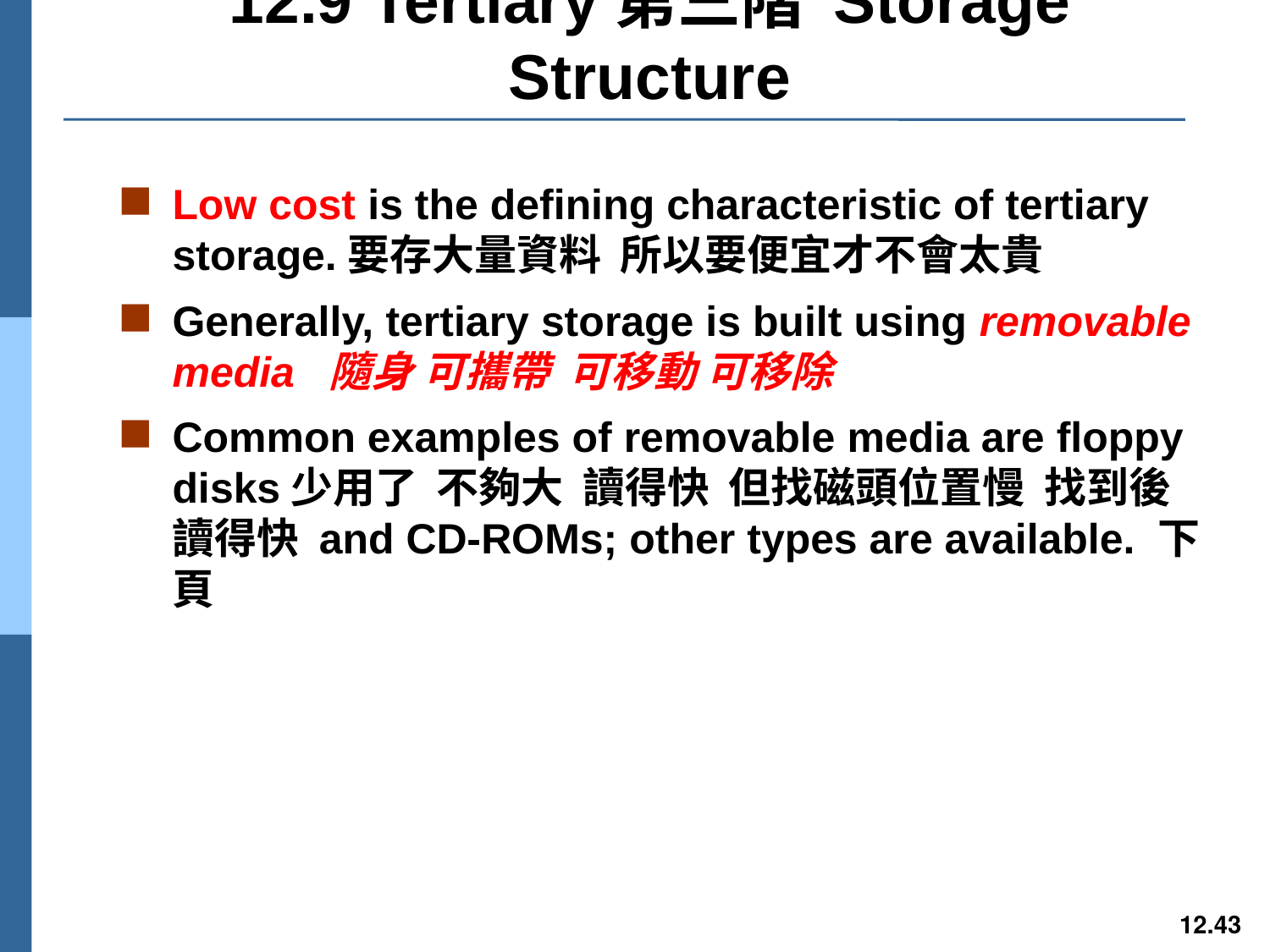

# 12.9 Tertiary第三階 Storage Structure
Low cost is the defining characteristic of tertiary storage.要存大量資料  所以要便宜才不會太貴
Generally, tertiary storage is built using removable media  隨身 可攜帶  可移動 可移除
Common examples of removable media are floppy disks少用了  不夠大  讀得快  但找磁頭位置慢  找到後讀得快 and CD-ROMs; other types are available. 下頁